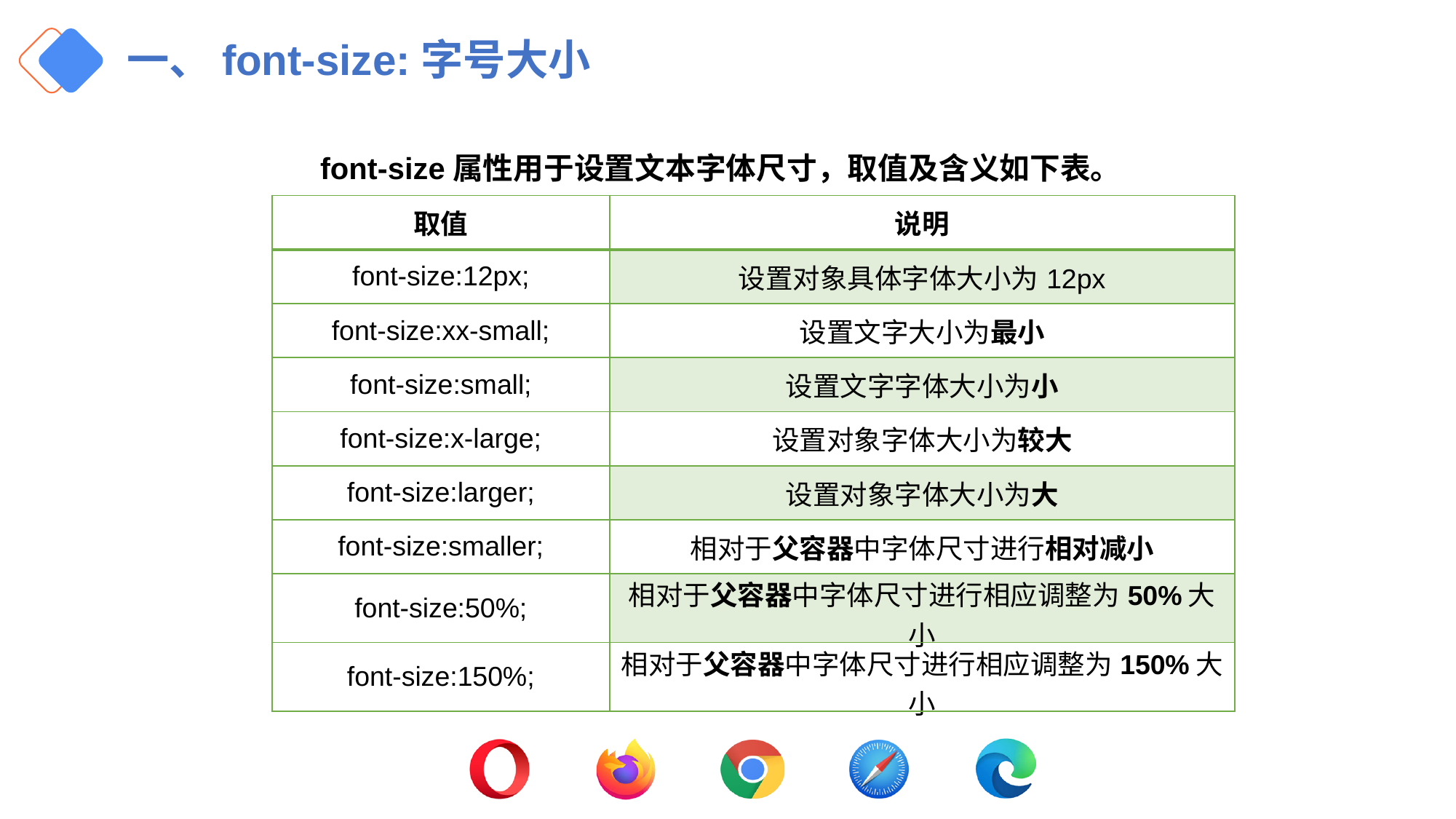

# 一、font-size:字号大小
font-size属性用于设置文本字体尺寸，取值及含义如下表。
| 取值 | 说明 |
| --- | --- |
| font-size:12px; | 设置对象具体字体大小为12px |
| font-size:xx-small; | 设置文字大小为最小 |
| font-size:small; | 设置文字字体大小为小 |
| font-size:x-large; | 设置对象字体大小为较大 |
| font-size:larger; | 设置对象字体大小为大 |
| font-size:smaller; | 相对于父容器中字体尺寸进行相对减小 |
| font-size:50%; | 相对于父容器中字体尺寸进行相应调整为50%大小 |
| font-size:150%; | 相对于父容器中字体尺寸进行相应调整为150%大小 |